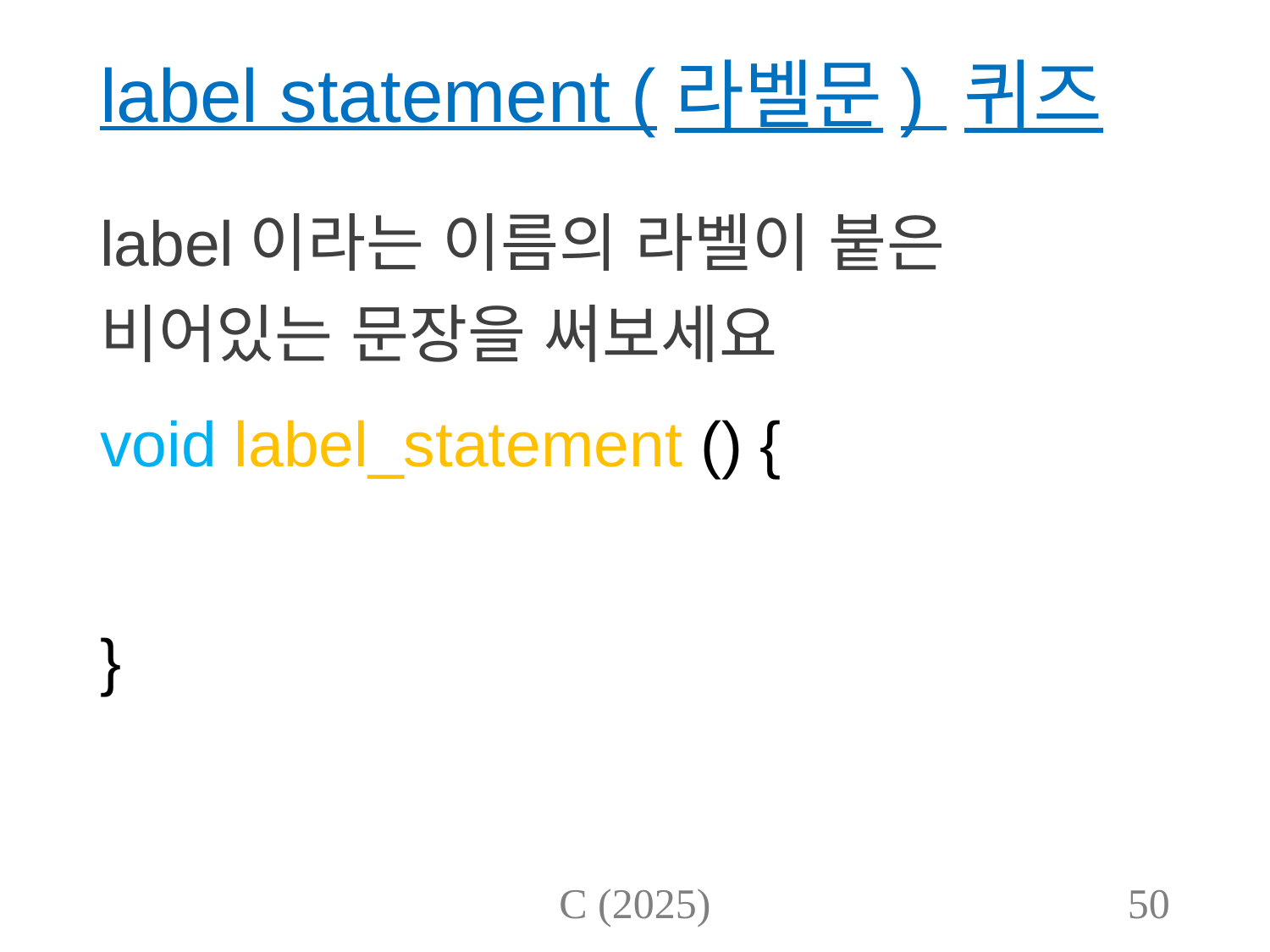

# label statement (라벨문) 퀴즈
label이라는 이름의 라벨이 붙은 비어있는 문장을 써보세요
void label_statement () {

}
C (2025)
50